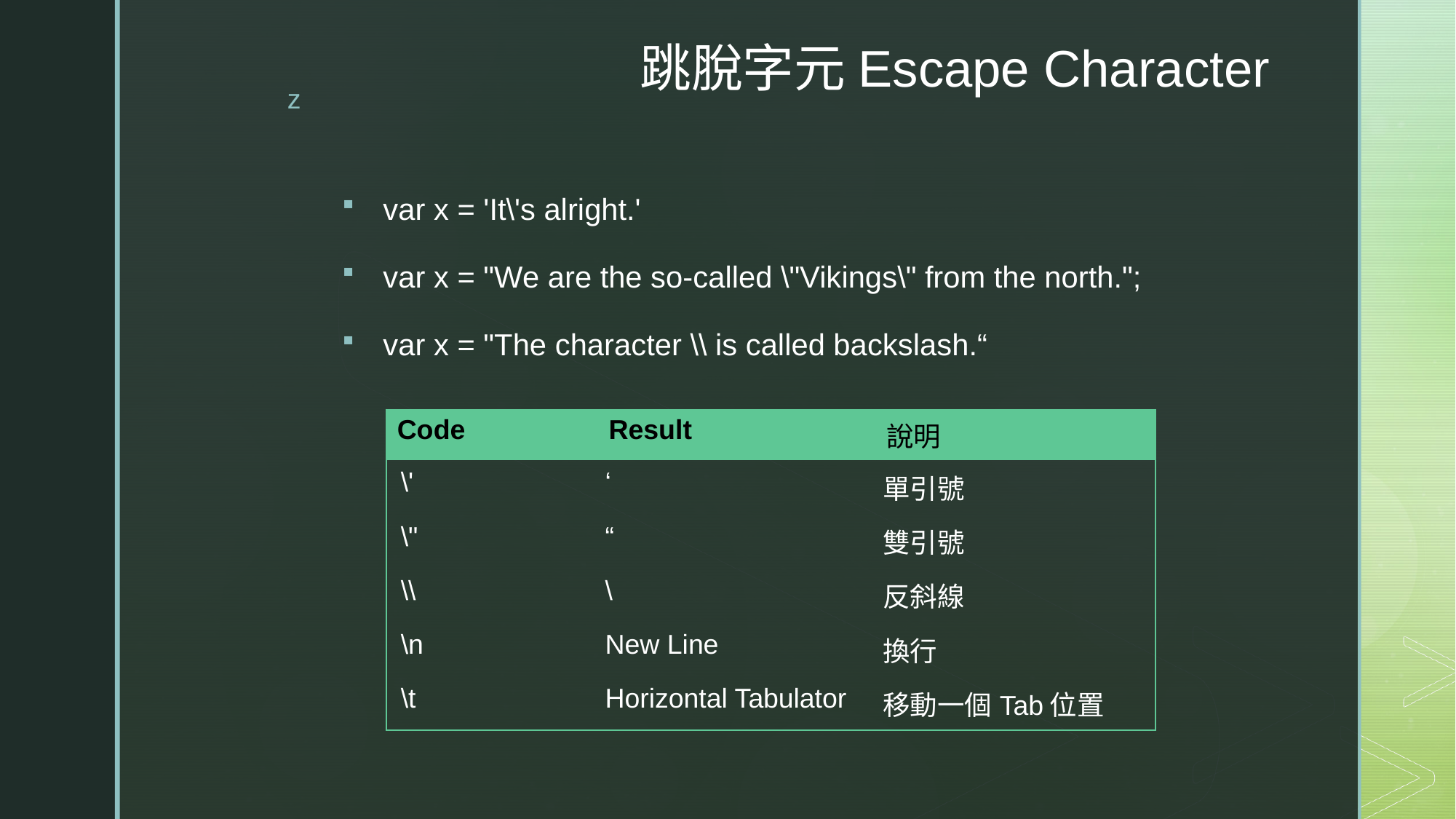

# 跳脫字元Escape Character
var x = 'It\'s alright.'
var x = "We are the so-called \"Vikings\" from the north.";
var x = "The character \\ is called backslash.“

| Code | Result | 說明 |
| --- | --- | --- |
| \' | ‘ | 單引號 |
| \" | “ | 雙引號 |
| \\ | \ | 反斜線 |
| \n | New Line | 換行 |
| \t | Horizontal Tabulator | 移動一個Tab位置 |